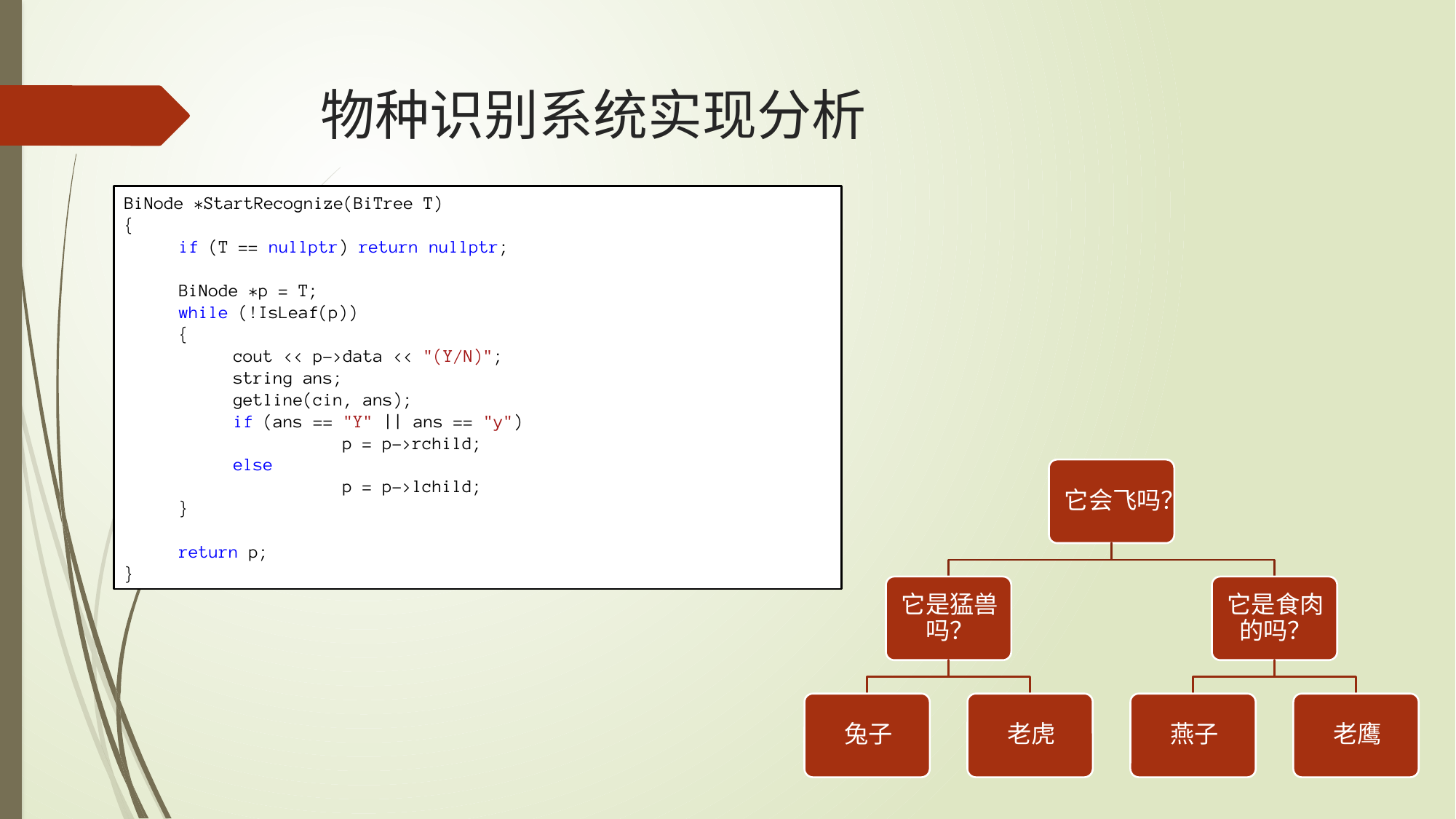

# 物种识别系统实现分析
BiNode *StartRecognize(BiTree T)
{
if (T == nullptr) return nullptr;
BiNode *p = T;
while (!IsLeaf(p))
{
cout << p->data << "(Y/N)";
string ans;
getline(cin, ans);
if (ans == "Y" || ans == "y")
	p = p->rchild;
else
	p = p->lchild;
}

return p;
}
它会飞吗？
它是猛兽吗？
兔子
老虎
它是食肉的吗？
燕子
老鹰